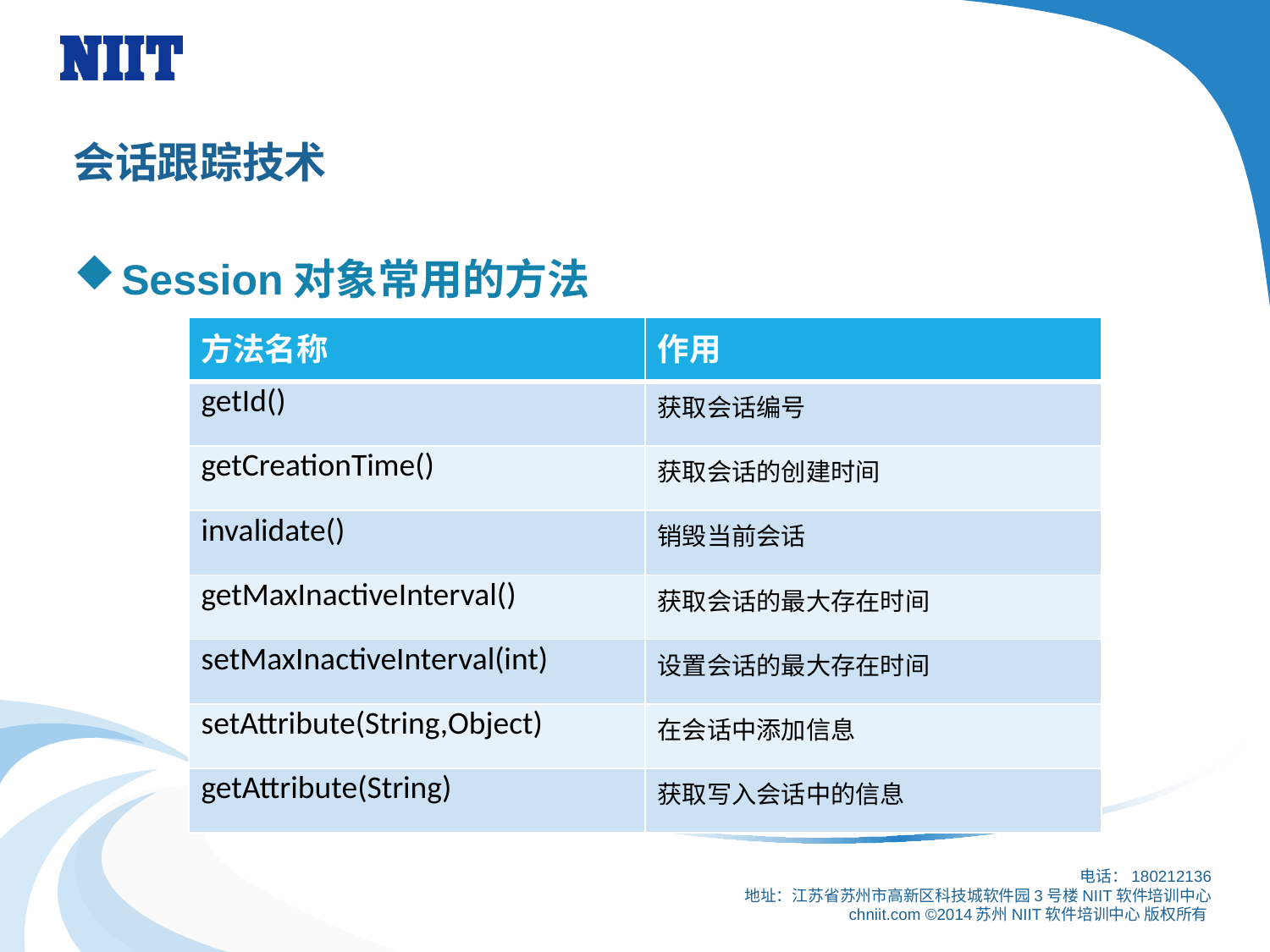

# 会话跟踪技术
Session对象常用的方法
| 方法名称 | 作用 |
| --- | --- |
| getId() | 获取会话编号 |
| getCreationTime() | 获取会话的创建时间 |
| invalidate() | 销毁当前会话 |
| getMaxInactiveInterval() | 获取会话的最大存在时间 |
| setMaxInactiveInterval(int) | 设置会话的最大存在时间 |
| setAttribute(String,Object) | 在会话中添加信息 |
| getAttribute(String) | 获取写入会话中的信息 |